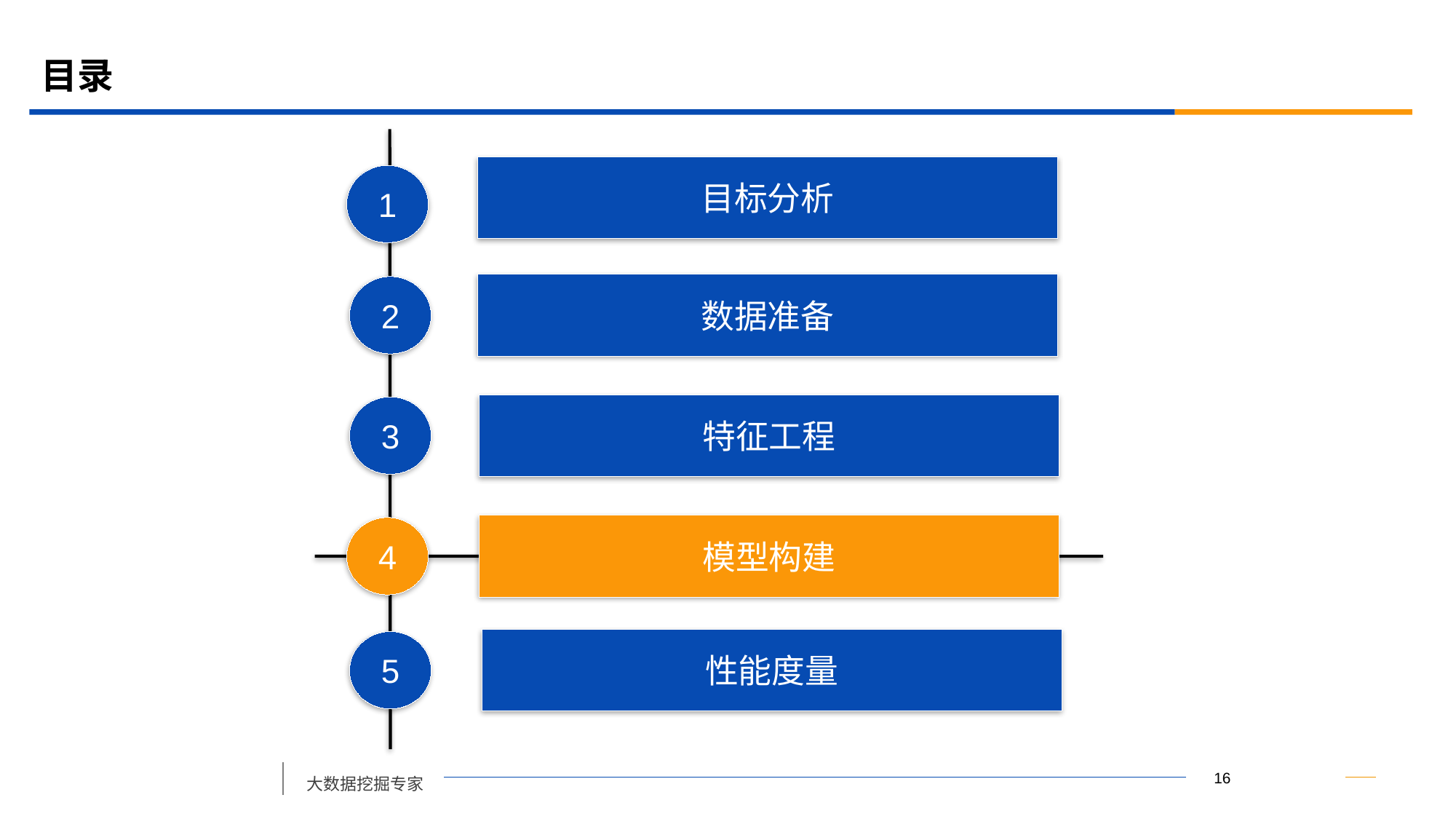

# 目录
目标分析
1
数据准备
2
特征工程
3
模型构建
4

性能度量
5